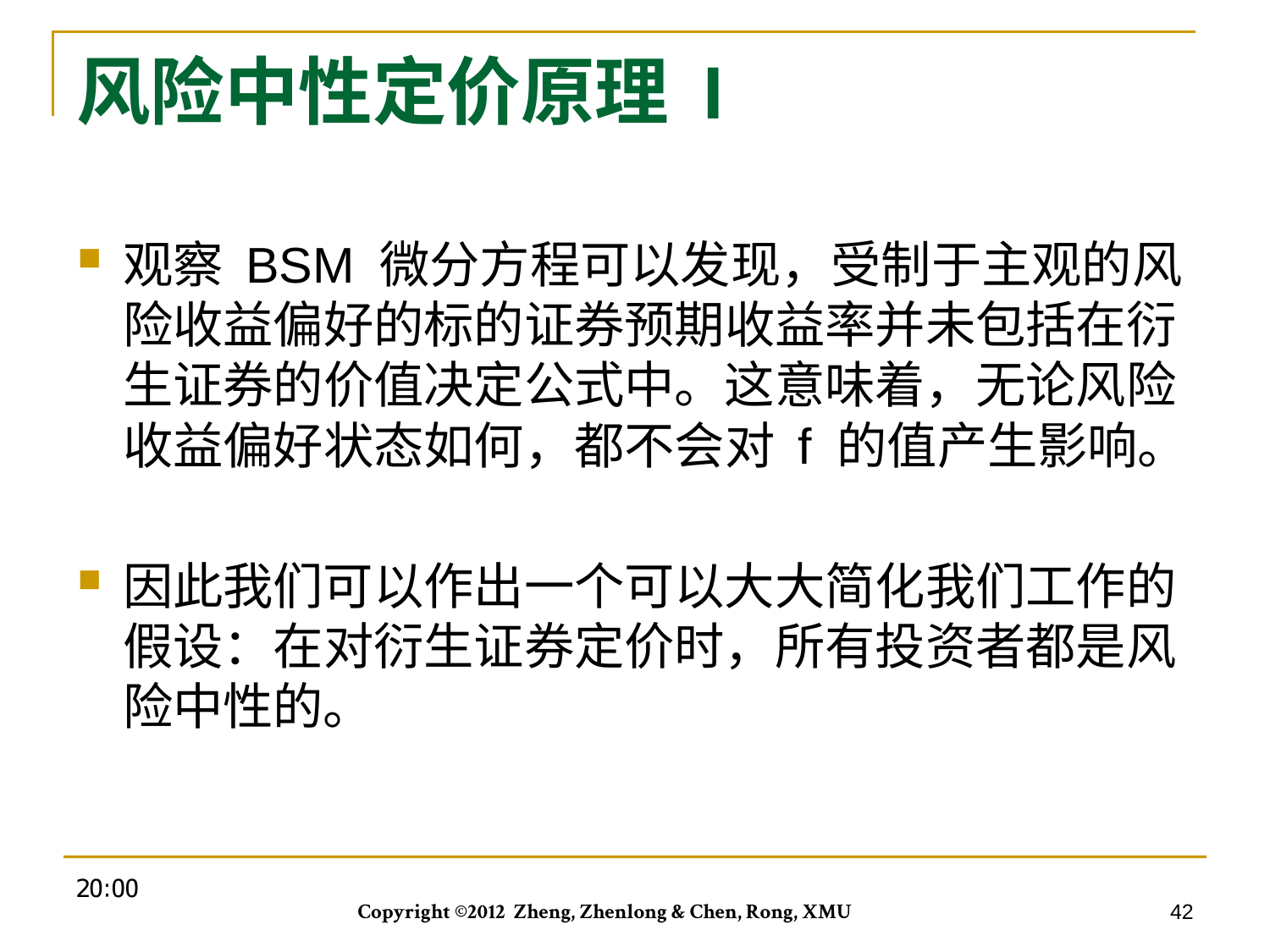

# 风险中性定价原理 I

观察 BSM 微分方程可以发现，受制于主观的风险收益偏好的标的证券预期收益率并未包括在衍生证券的价值决定公式中。这意味着，无论风险收益偏好状态如何，都不会对 f 的值产生影响。

因此我们可以作出一个可以大大简化我们工作的假设：在对衍生证券定价时，所有投资者都是风险中性的。
20:00
42
Copyright ©2012  Zheng, Zhenlong & Chen, Rong, XMU